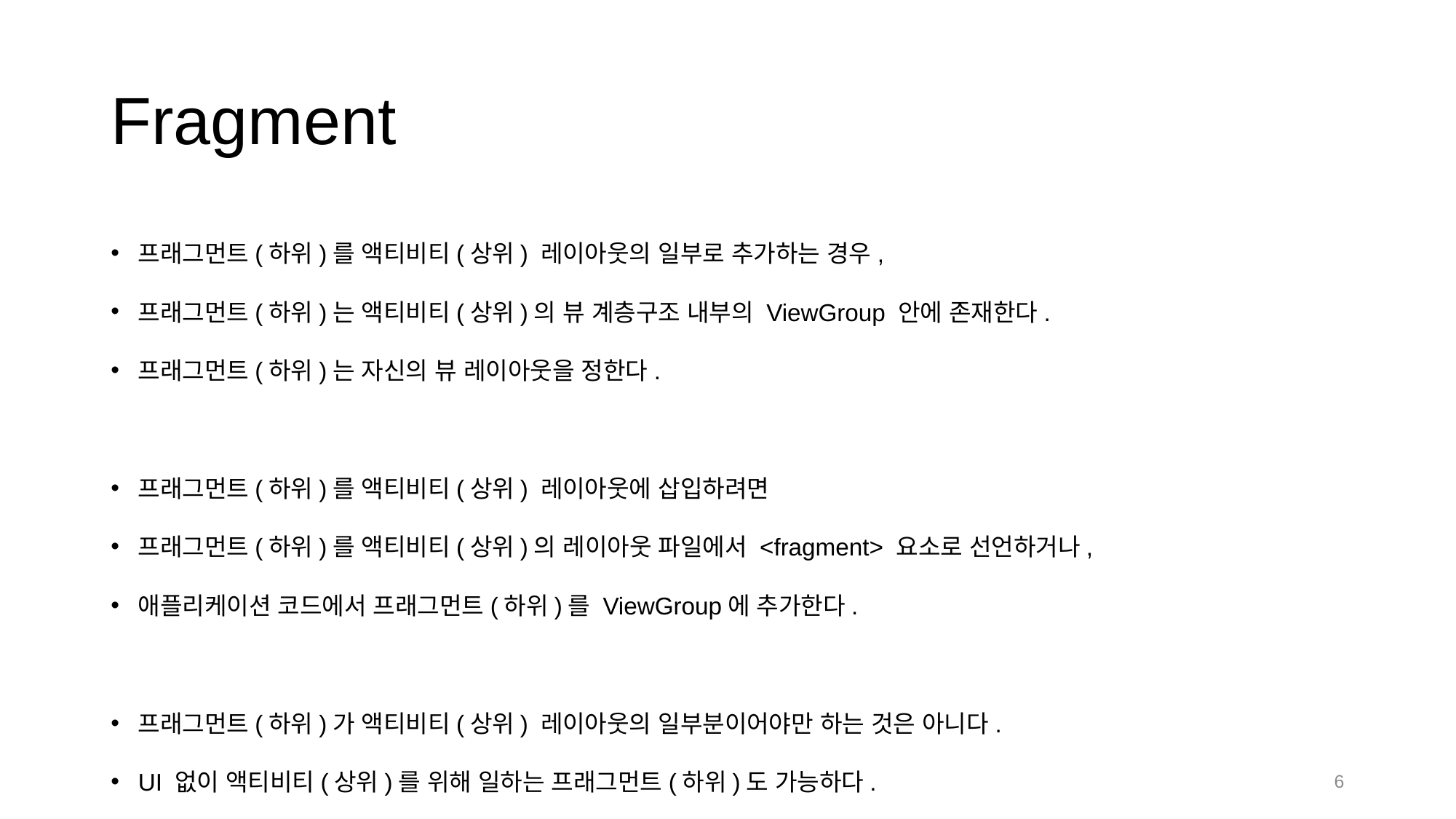

# Fragment
프래그먼트(하위)를 액티비티(상위) 레이아웃의 일부로 추가하는 경우,
프래그먼트(하위)는 액티비티(상위)의 뷰 계층구조 내부의 ViewGroup 안에 존재한다.
프래그먼트(하위)는 자신의 뷰 레이아웃을 정한다.

프래그먼트(하위)를 액티비티(상위) 레이아웃에 삽입하려면
프래그먼트(하위)를 액티비티(상위)의 레이아웃 파일에서 <fragment> 요소로 선언하거나,
애플리케이션 코드에서 프래그먼트(하위)를 ViewGroup에 추가한다.

프래그먼트(하위)가 액티비티(상위) 레이아웃의 일부분이어야만 하는 것은 아니다.
UI 없이 액티비티(상위)를 위해 일하는 프래그먼트(하위)도 가능하다.
6